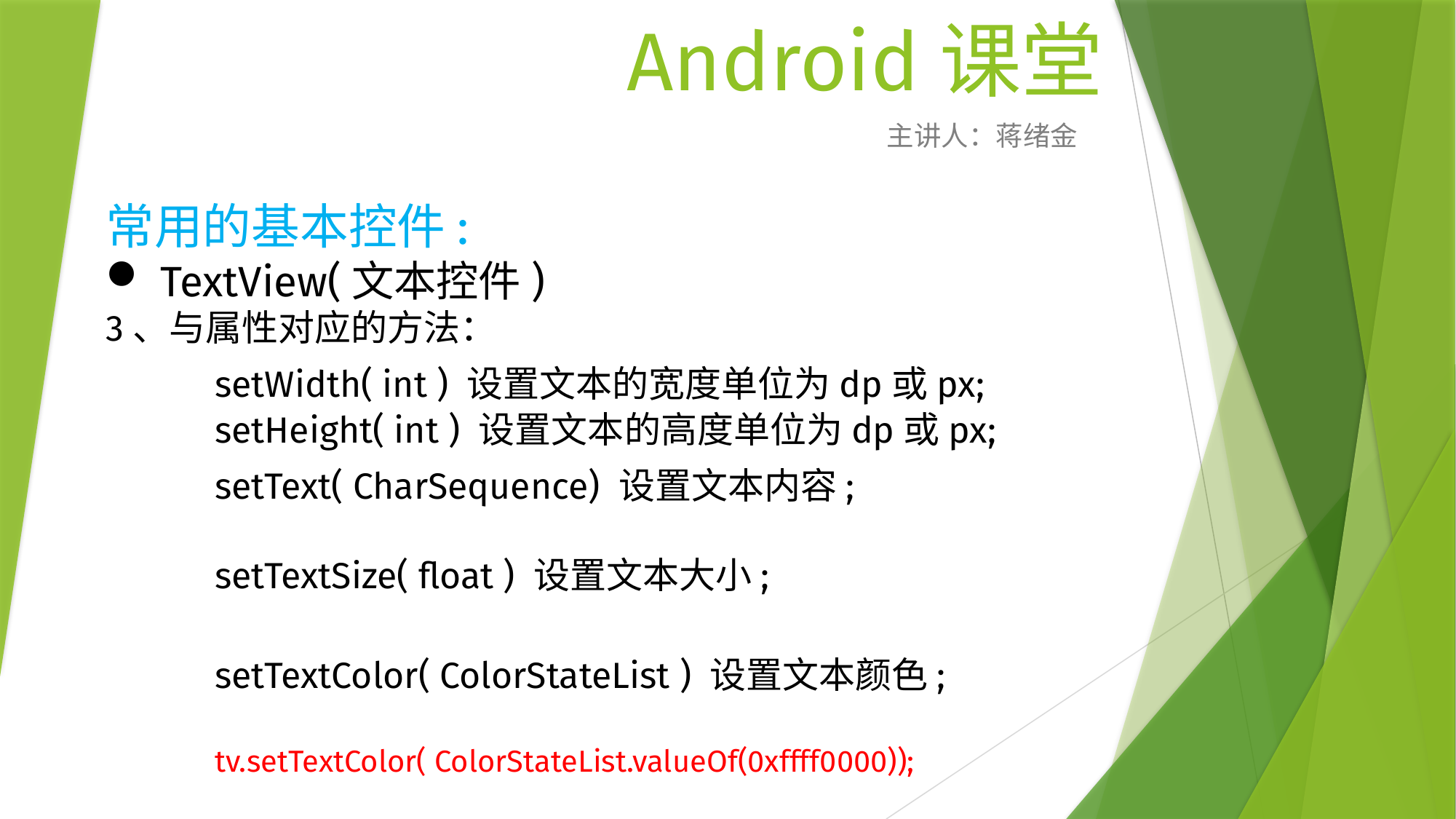

# Android课堂
主讲人：蒋绪金
常用的基本控件:
TextView(文本控件)
3、与属性对应的方法：
	setWidth( int ) 设置文本的宽度单位为dp或px;
	setHeight( int ) 设置文本的高度单位为dp或px;
	setText( CharSequence) 设置文本内容;

	setTextSize( float ) 设置文本大小;

	setTextColor( ColorStateList ) 设置文本颜色;

	tv.setTextColor( ColorStateList.valueOf(0xffff0000));